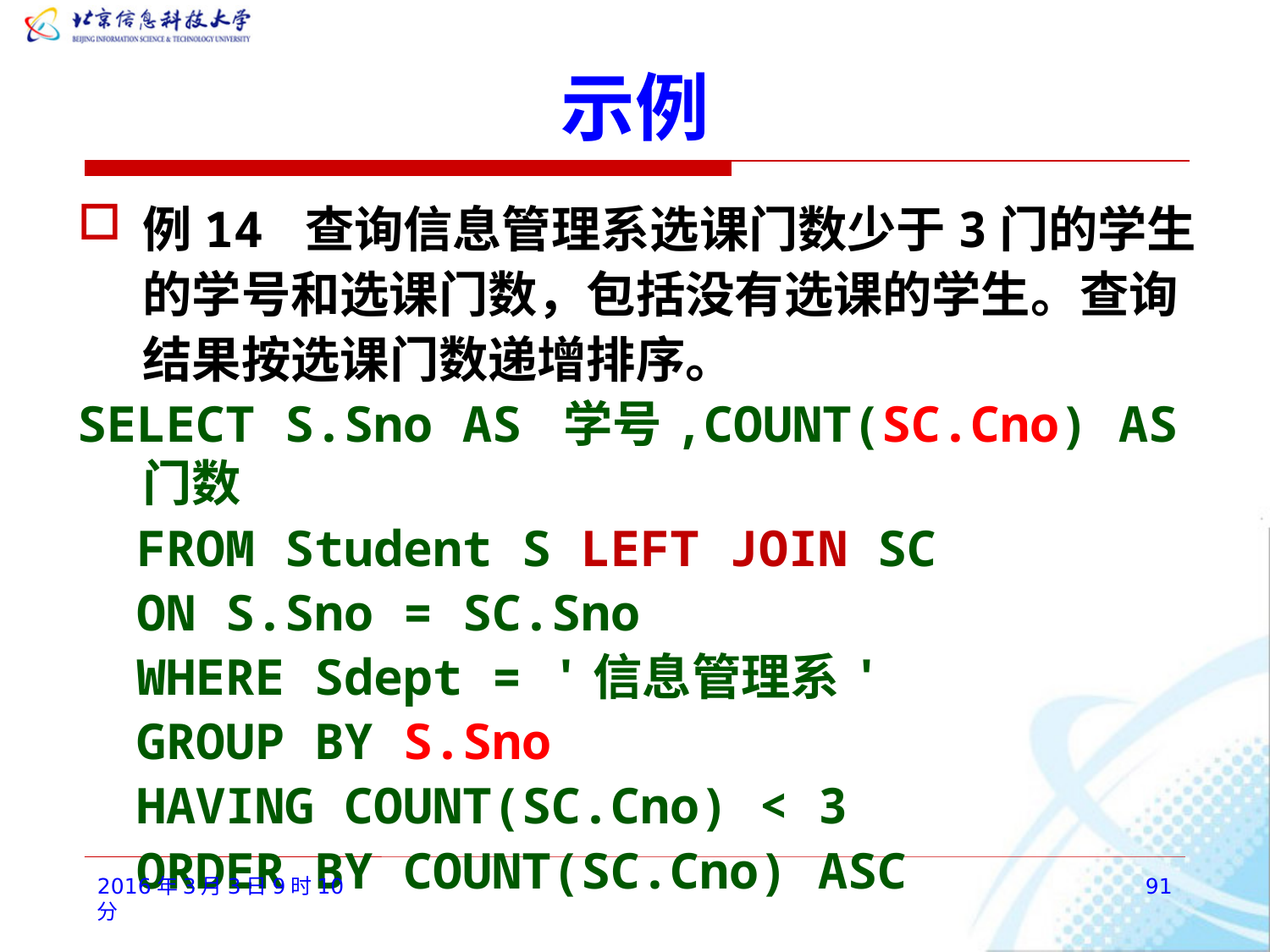

# 示例
例14 查询信息管理系选课门数少于3门的学生的学号和选课门数，包括没有选课的学生。查询结果按选课门数递增排序。
SELECT S.Sno AS 学号,COUNT(SC.Cno) AS 门数
  FROM Student S LEFT JOIN SC
  ON S.Sno = SC.Sno
  WHERE Sdept = '信息管理系'
  GROUP BY S.Sno
  HAVING COUNT(SC.Cno) < 3
  ORDER BY COUNT(SC.Cno) ASC
2016年3月3日9时10分
91